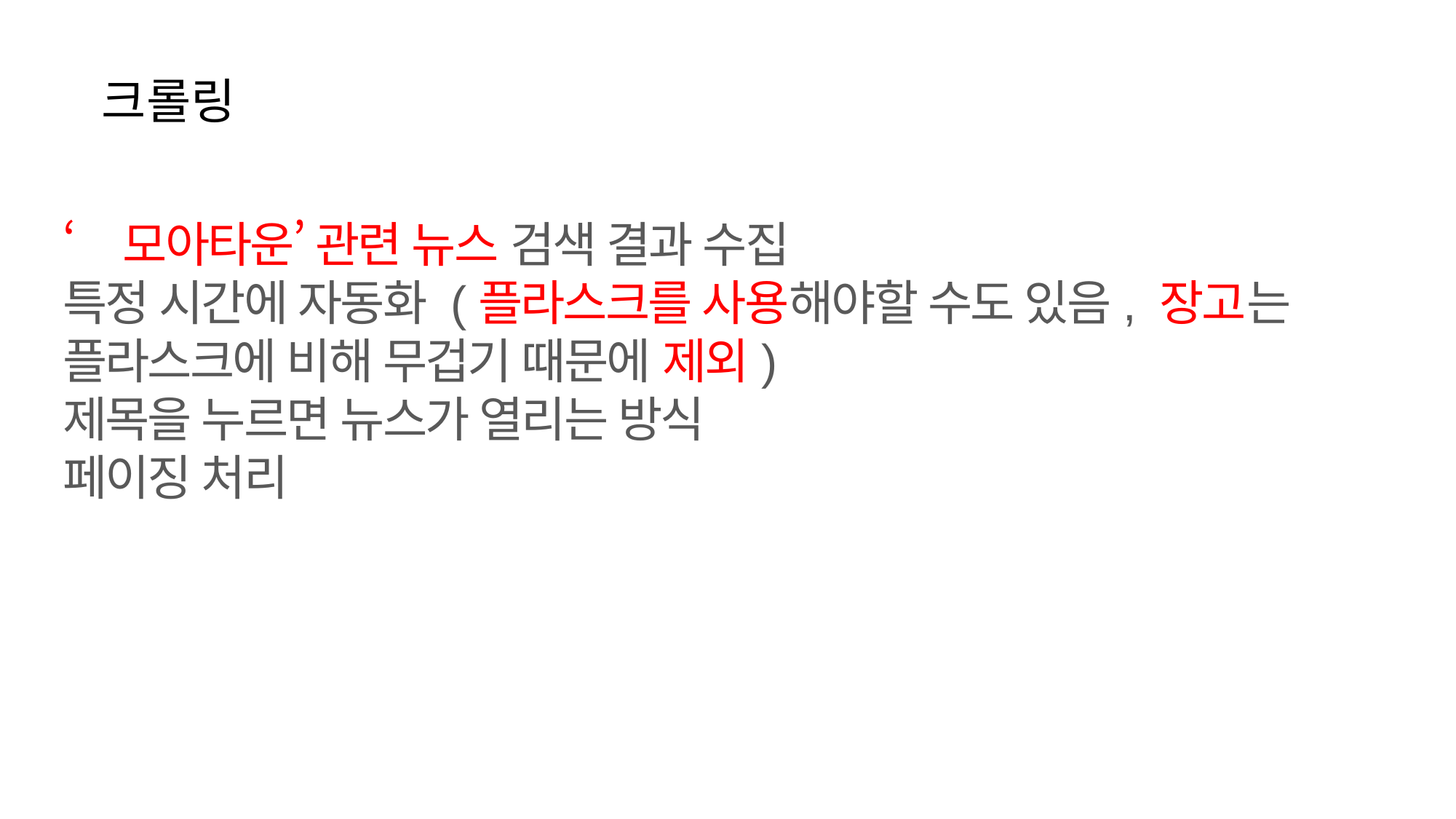

크롤링
‘모아타운’ 관련 뉴스 검색 결과 수집
특정 시간에 자동화 (플라스크를 사용해야할 수도 있음, 장고는 플라스크에 비해 무겁기 때문에 제외)
제목을 누르면 뉴스가 열리는 방식
페이징 처리